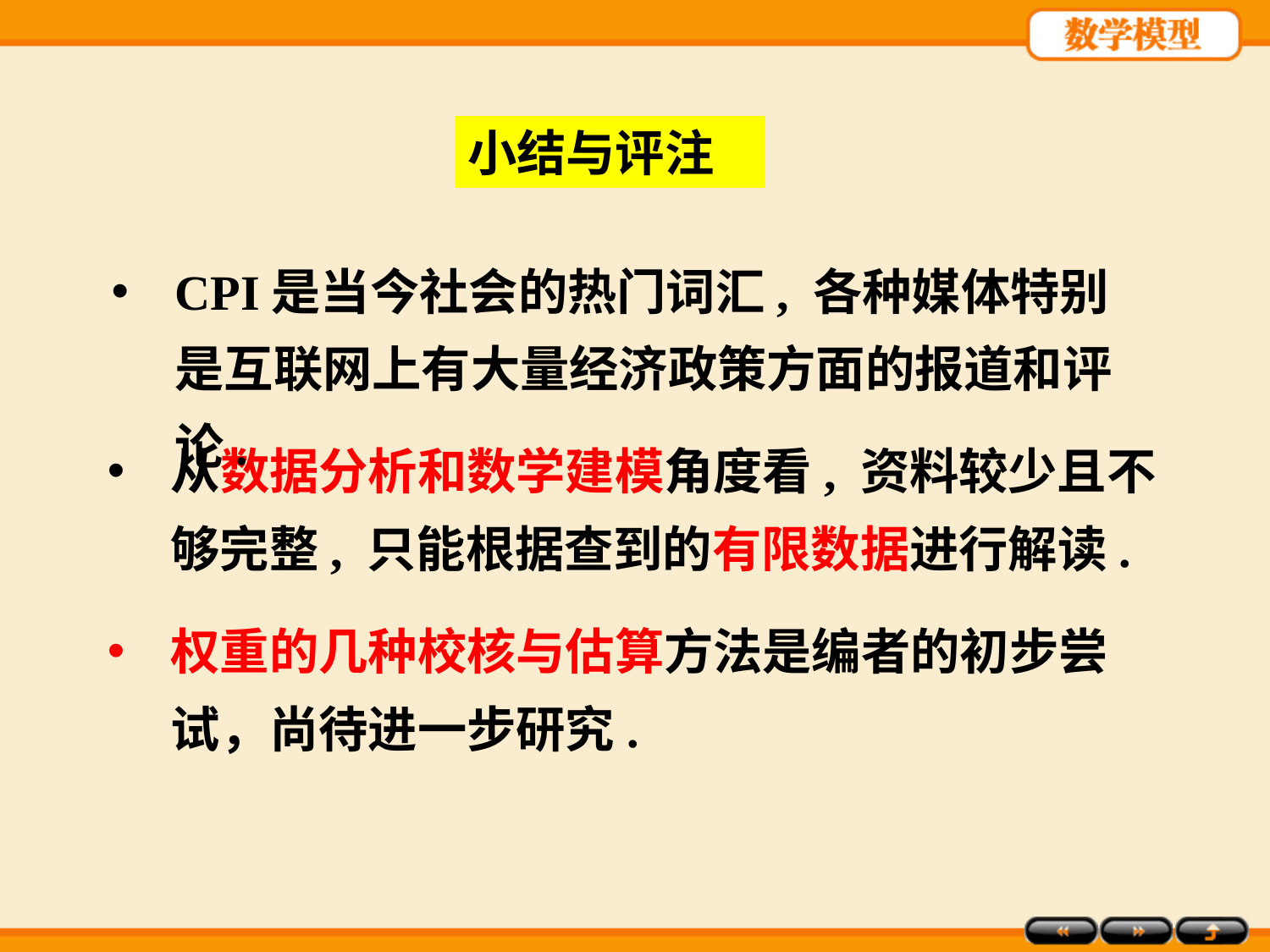

小结与评注
CPI是当今社会的热门词汇, 各种媒体特别是互联网上有大量经济政策方面的报道和评论.
从数据分析和数学建模角度看, 资料较少且不够完整, 只能根据查到的有限数据进行解读.
权重的几种校核与估算方法是编者的初步尝试，尚待进一步研究.